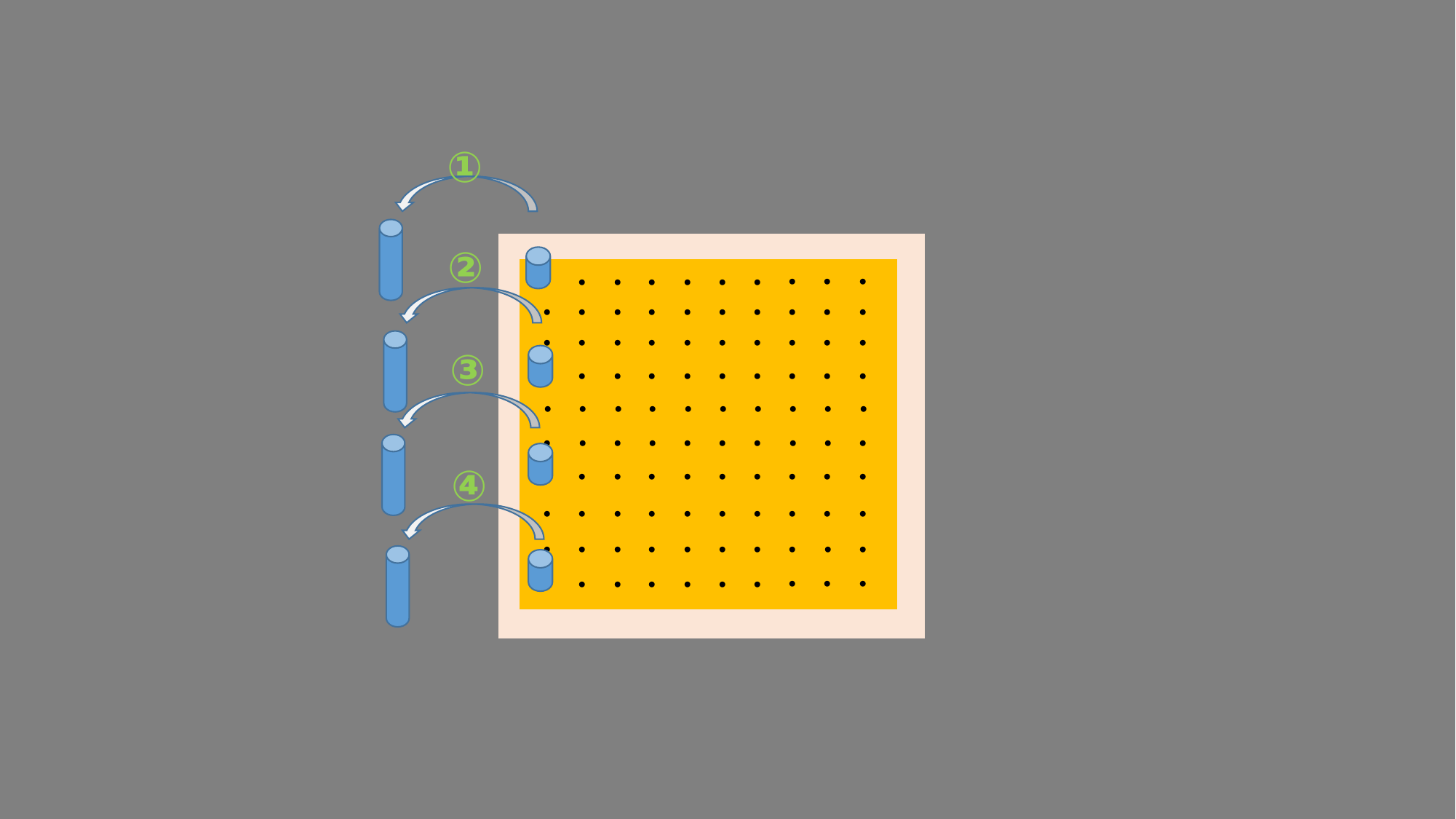

①

・
・
・
・
・
・
・
・
・
・

・
・
・
・
・
・
・
・
・
・
・
・
・
・
・
・
・
・
・
・
・
・
・
・
・
・
・
・
・
・
・
・
・
・
・
・
・
・
・
・
・
・
・
・
・
・
・
・
・
・
・
・
・
・
・
・
・
・
・
・
・
・
・
・
・
・
・
・
・
・
・
・
・
・
・
・
・
・
・
・
・
・
・
・
・
・
・
・
・
・
②

③

④